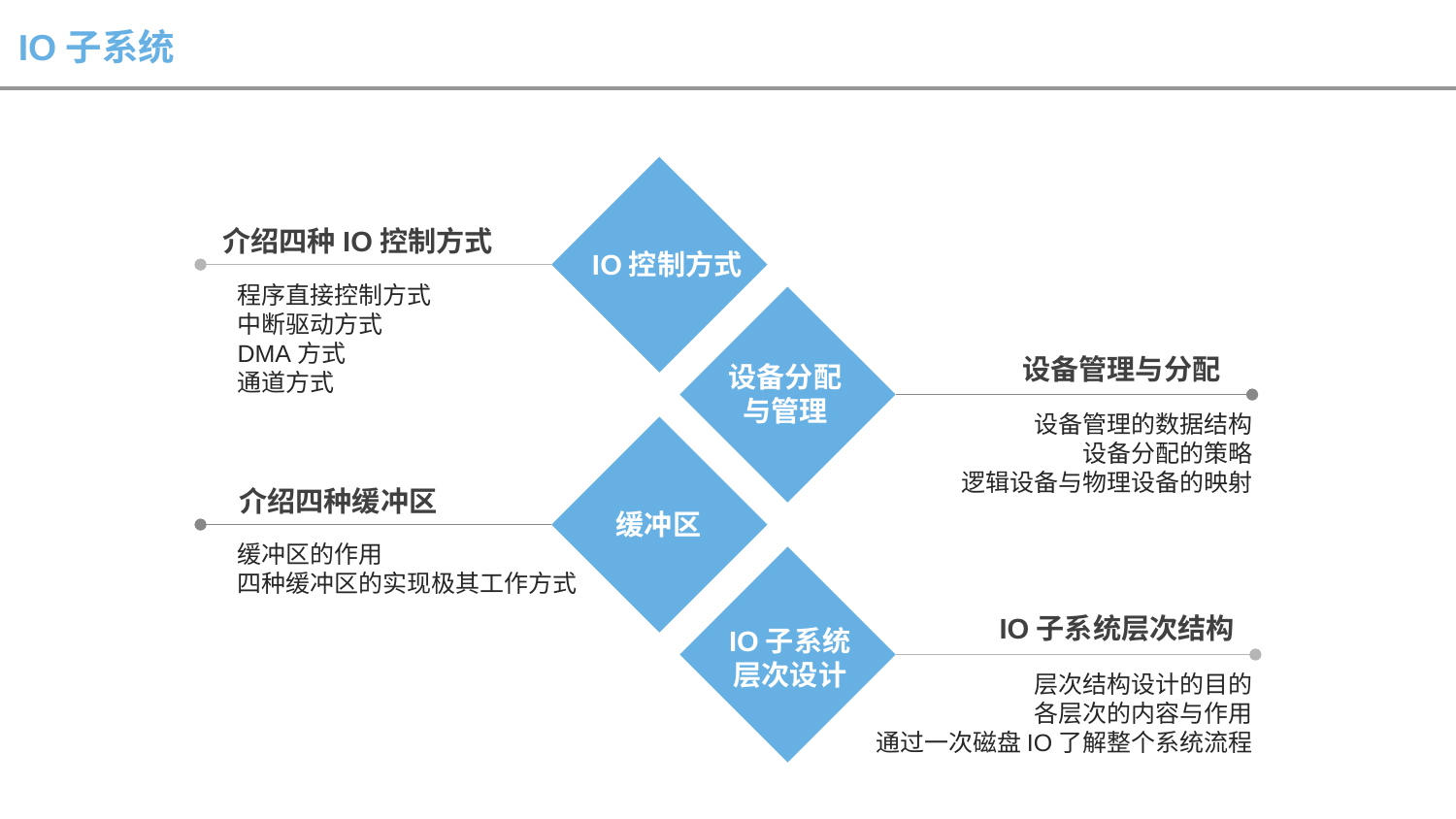

IO子系统

IO控制方式
介绍四种IO控制方式
程序直接控制方式
中断驱动方式
DMA方式
通道方式

设备分配与管理
设备管理与分配
设备管理的数据结构
设备分配的策略
逻辑设备与物理设备的映射

缓冲区
介绍四种缓冲区
缓冲区的作用
四种缓冲区的实现极其工作方式

IO子系统层次设计
IO子系统层次结构
层次结构设计的目的
各层次的内容与作用
通过一次磁盘IO了解整个系统流程